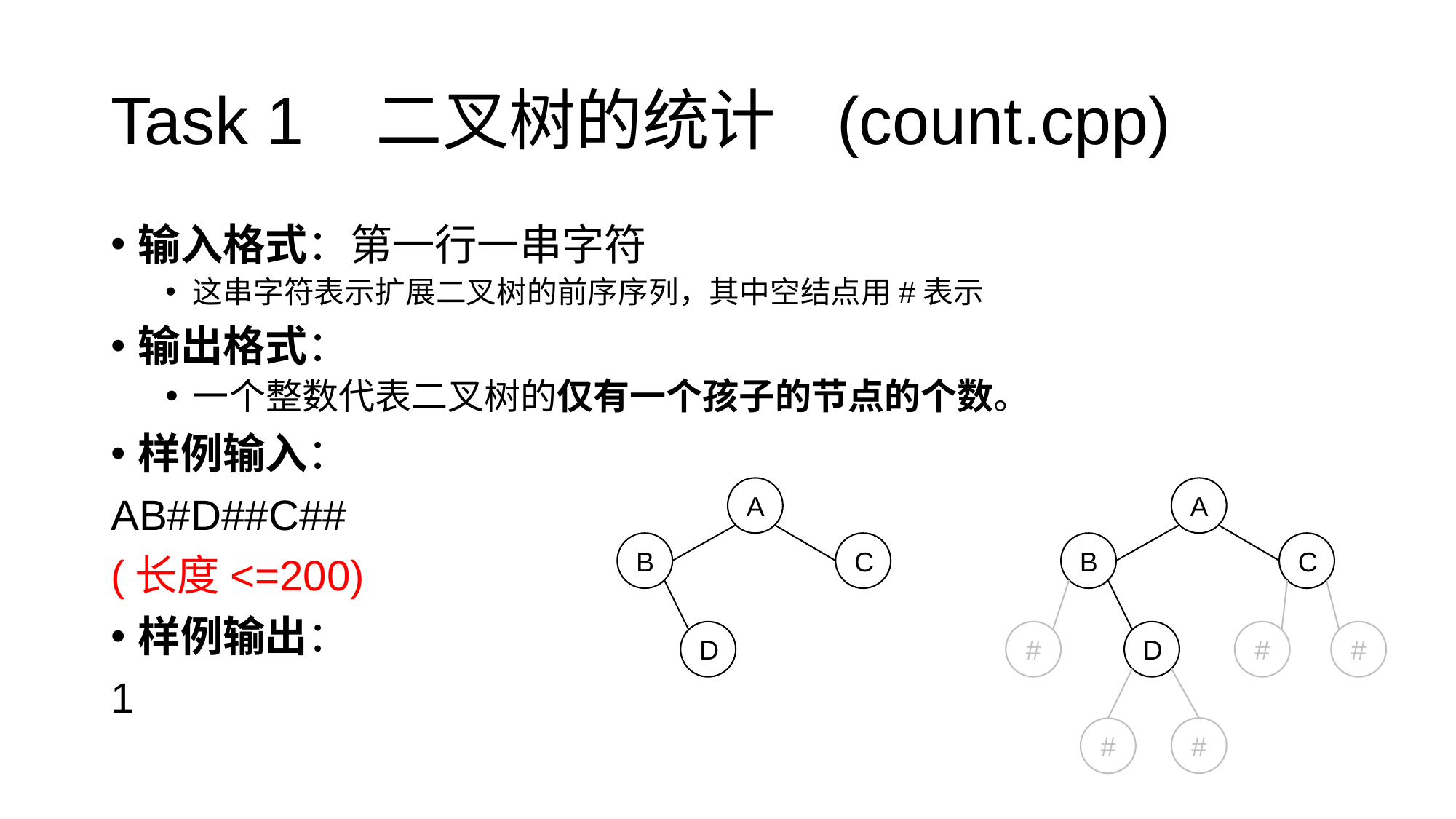

# Task 1   二叉树的统计   (count.cpp)
输入格式：第一行一串字符
这串字符表示扩展二叉树的前序序列，其中空结点用#表示
输出格式：
一个整数代表二叉树的仅有一个孩子的节点的个数。
样例输入：
AB#D##C##
(长度<=200)
样例输出：
1
A
A
C
C
B
B
D
#
D
#
#
#
#